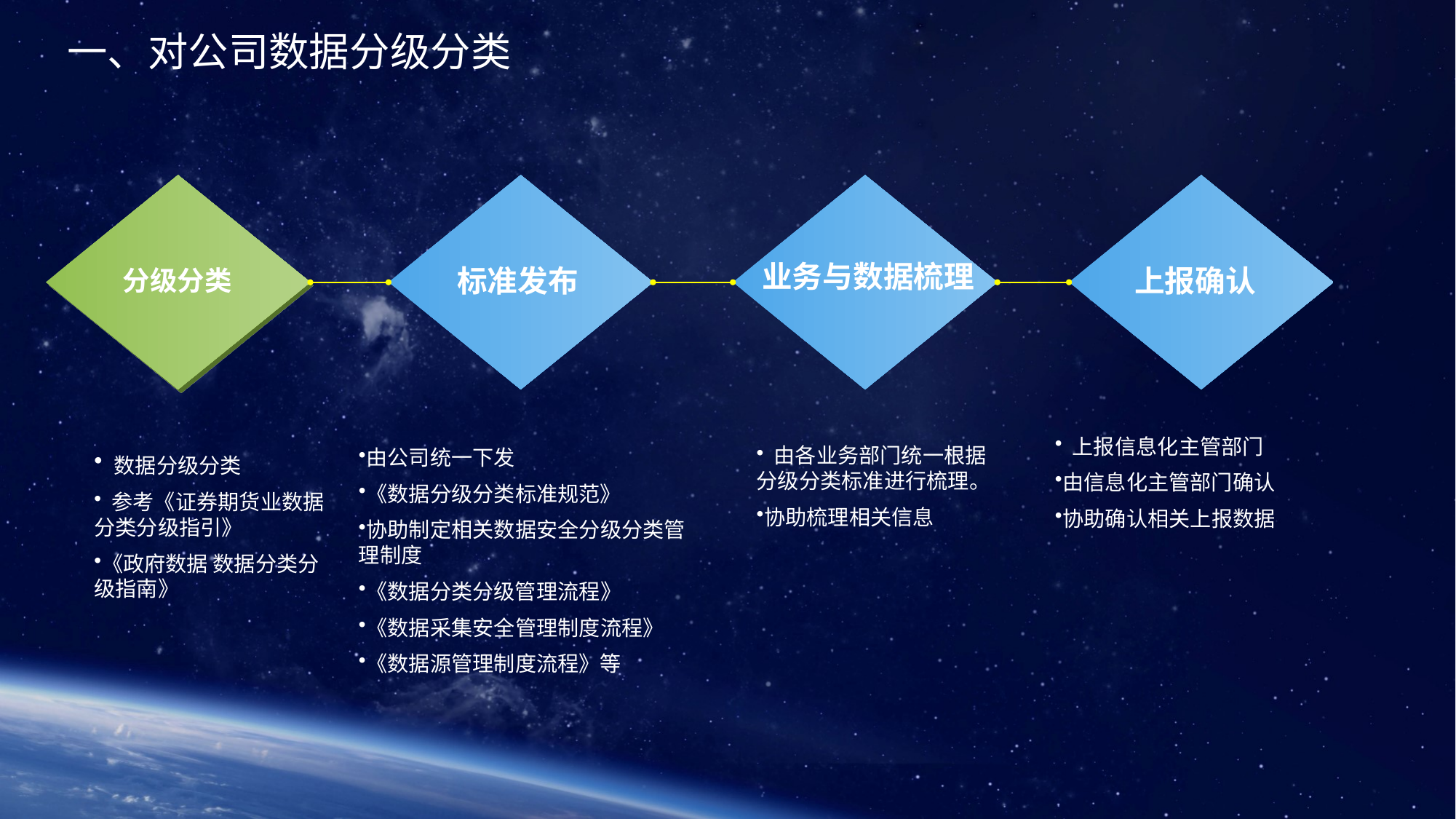

一、对公司数据分级分类

业务与数据梳理
上报确认
标准发布
分级分类
 上报信息化主管部门
由信息化主管部门确认
协助确认相关上报数据
 由各业务部门统一根据分级分类标准进行梳理。
协助梳理相关信息
由公司统一下发
《数据分级分类标准规范》
协助制定相关数据安全分级分类管理制度
《数据分类分级管理流程》
《数据采集安全管理制度流程》
《数据源管理制度流程》等
 数据分级分类
 参考《证券期货业数据分类分级指引》
《政府数据 数据分类分级指南》